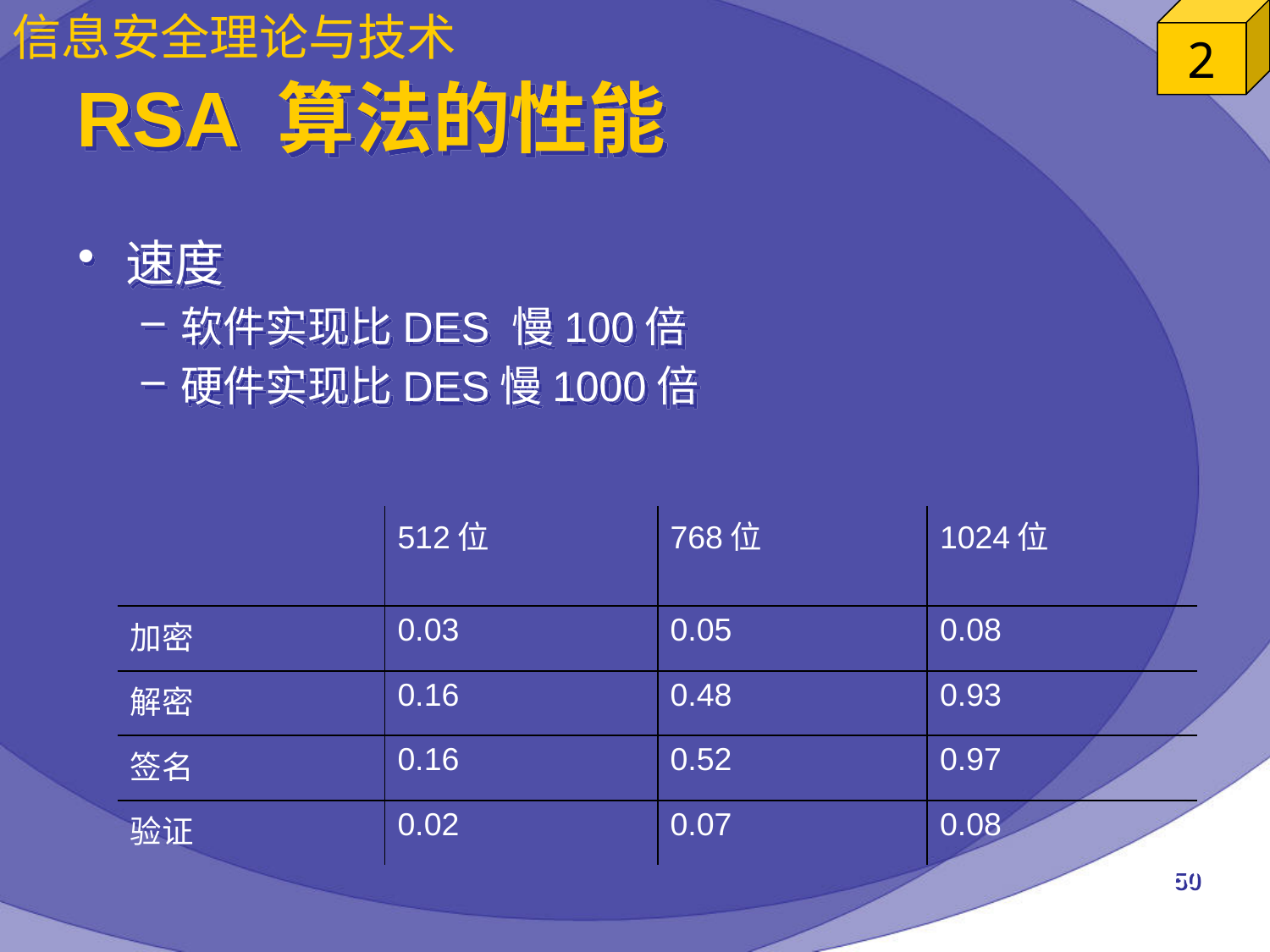

# RSA 算法的性能
速度
软件实现比DES 慢100倍
硬件实现比DES慢1000倍
|  | 512位 | 768位 | 1024位 |
| --- | --- | --- | --- |
| 加密 | 0.03 | 0.05 | 0.08 |
| 解密 | 0.16 | 0.48 | 0.93 |
| 签名 | 0.16 | 0.52 | 0.97 |
| 验证 | 0.02 | 0.07 | 0.08 |
50